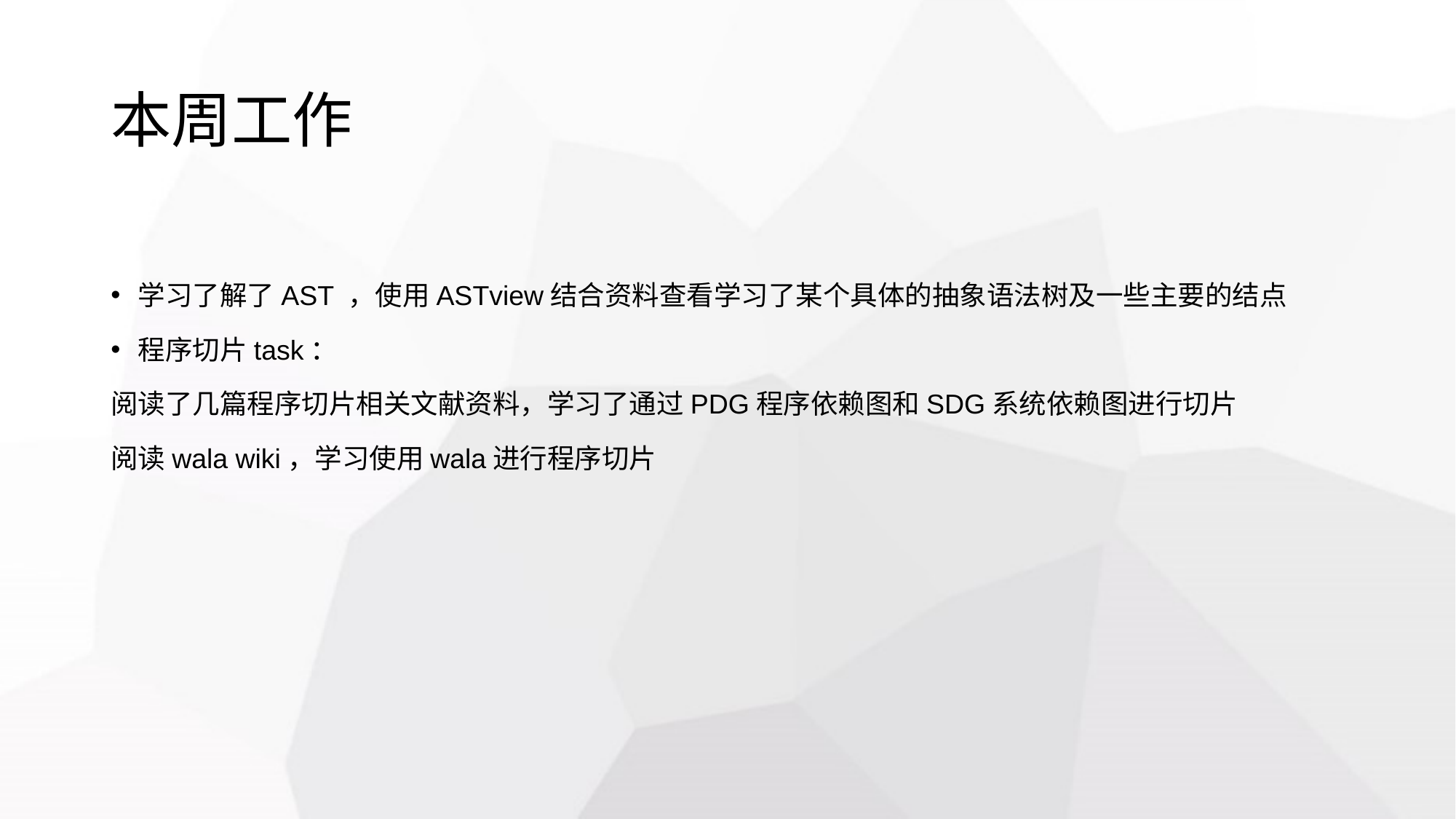

# 本周工作

学习了解了AST ，使用ASTview结合资料查看学习了某个具体的抽象语法树及一些主要的结点
程序切片task：
阅读了几篇程序切片相关文献资料，学习了通过PDG程序依赖图和SDG系统依赖图进行切片
阅读wala wiki，学习使用wala进行程序切片